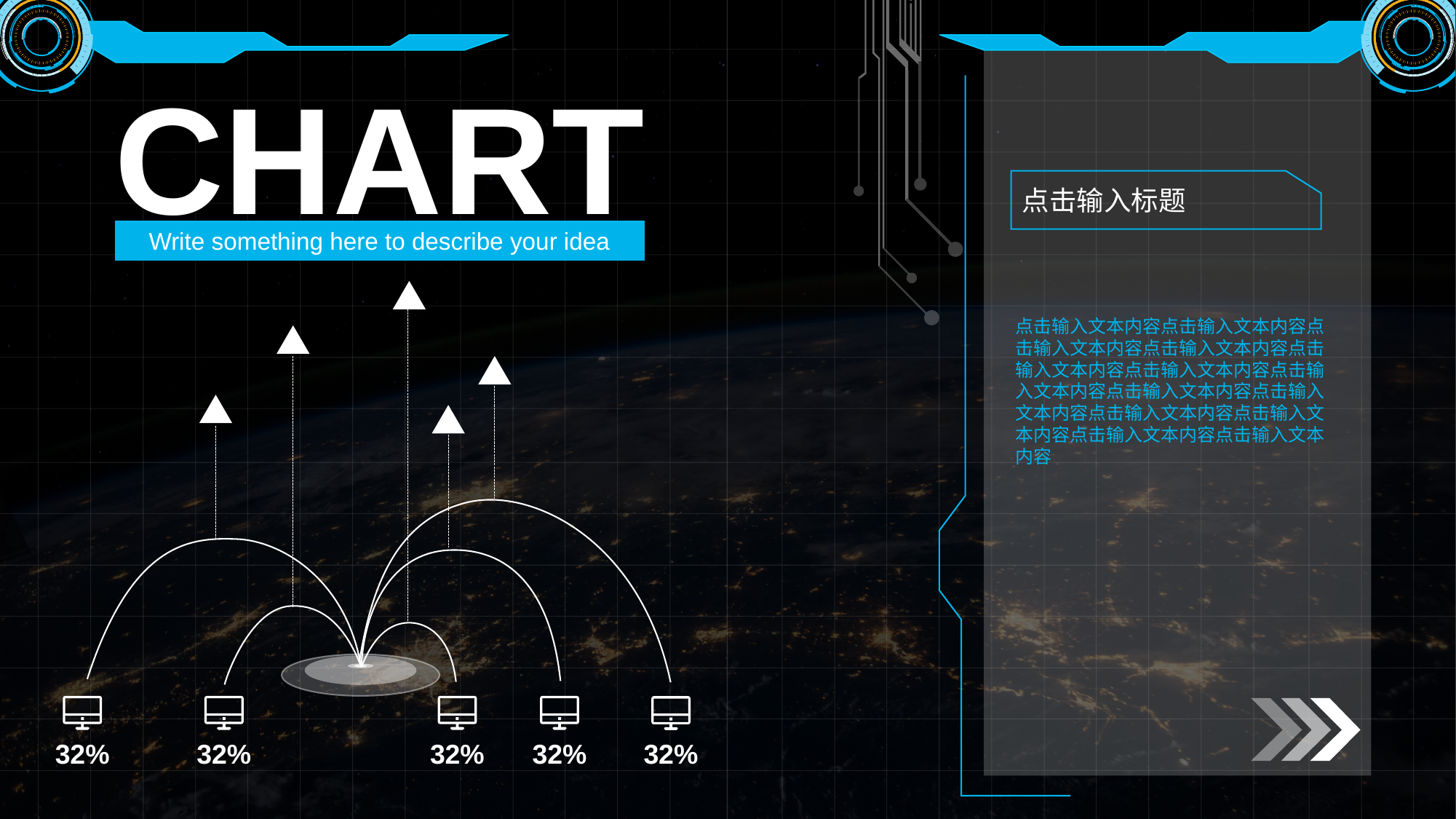

CHART

点击输入标题
Write something here to describe your idea

点击输入文本内容点击输入文本内容点击输入文本内容点击输入文本内容点击输入文本内容点击输入文本内容点击输入文本内容点击输入文本内容点击输入文本内容点击输入文本内容点击输入文本内容点击输入文本内容点击输入文本内容

32%
32%
32%
32%
32%